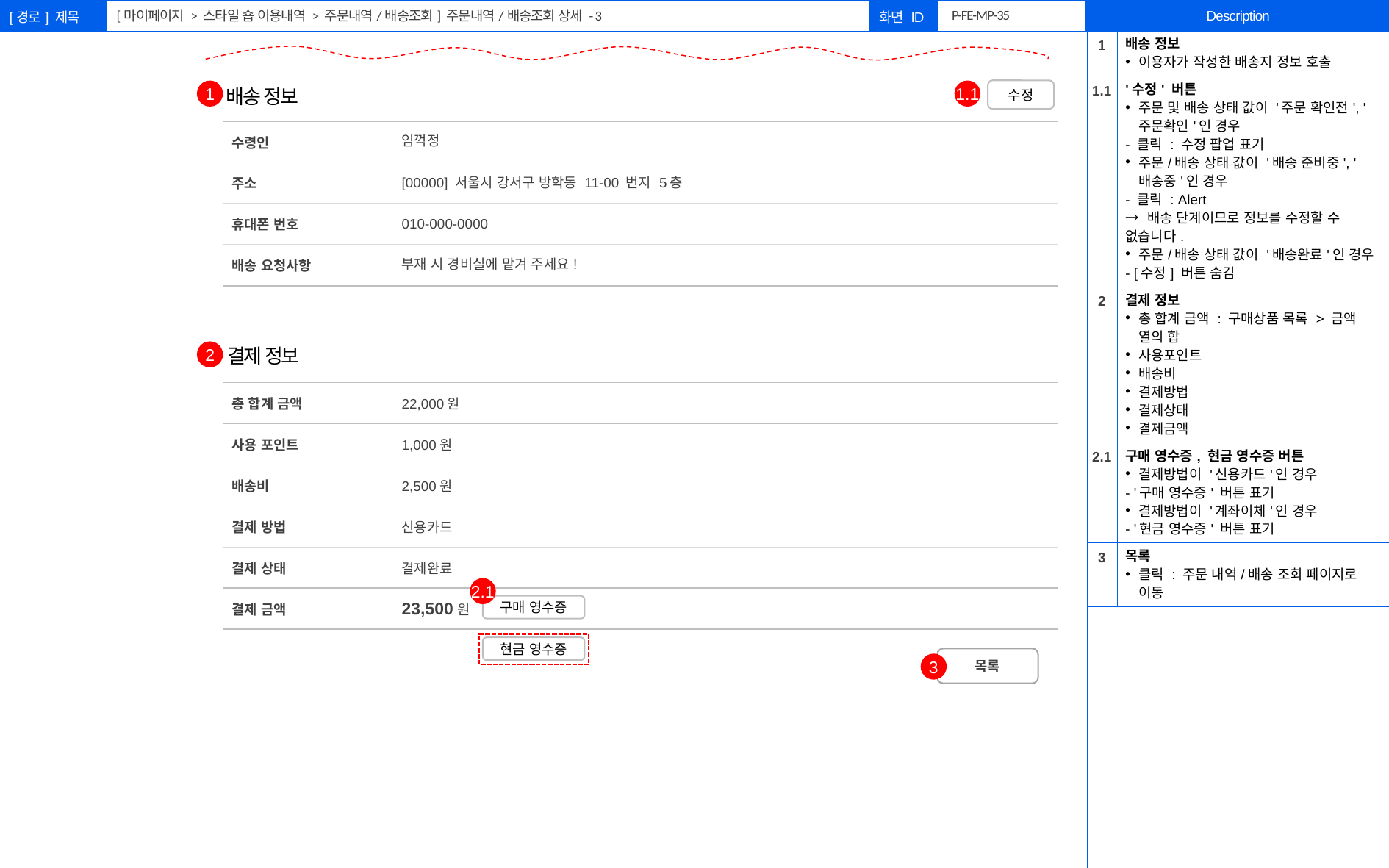

# P-FE-MP-35
[마이페이지 > 스타일 숍 이용내역 > 주문내역/배송조회] 주문내역/배송조회 상세 - 3
| 1 | 배송 정보 이용자가 작성한 배송지 정보 호출 |
| --- | --- |
| 1.1 | '수정' 버튼 주문 및 배송 상태 값이 '주문 확인전', '주문확인'인 경우 - 클릭 : 수정 팝업 표기 주문/배송 상태 값이 '배송 준비중', '배송중'인 경우 - 클릭 : Alert → 배송 단계이므로 정보를 수정할 수 없습니다. 주문/배송 상태 값이 '배송완료'인 경우 - [수정] 버튼 숨김 |
| 2 | 결제 정보 총 합계 금액 : 구매상품 목록 > 금액 열의 합 사용포인트 배송비 결제방법 결제상태 결제금액 |
| 2.1 | 구매 영수증, 현금 영수증 버튼 결제방법이 '신용카드'인 경우 - '구매 영수증' 버튼 표기 결제방법이 '계좌이체'인 경우 - '현금 영수증' 버튼 표기 |
| 3 | 목록 클릭 : 주문 내역/배송 조회 페이지로 이동 |
|  |  |

수정
1
1.1
배송 정보
| 수령인 | 임꺽정 |
| --- | --- |
| 주소 | [00000] 서울시 강서구 방학동 11-00 번지 5층 |
| 휴대폰 번호 | 010-000-0000 |
| 배송 요청사항 | 부재 시 경비실에 맡겨 주세요! |
2
결제 정보
| 총 합계 금액 | 22,000원 |
| --- | --- |
| 사용 포인트 | 1,000원 |
| 배송비 | 2,500원 |
| 결제 방법 | 신용카드 |
| 결제 상태 | 결제완료 |
| 결제 금액 | 23,500원 |
2.1
구매 영수증

현금 영수증
목록
3